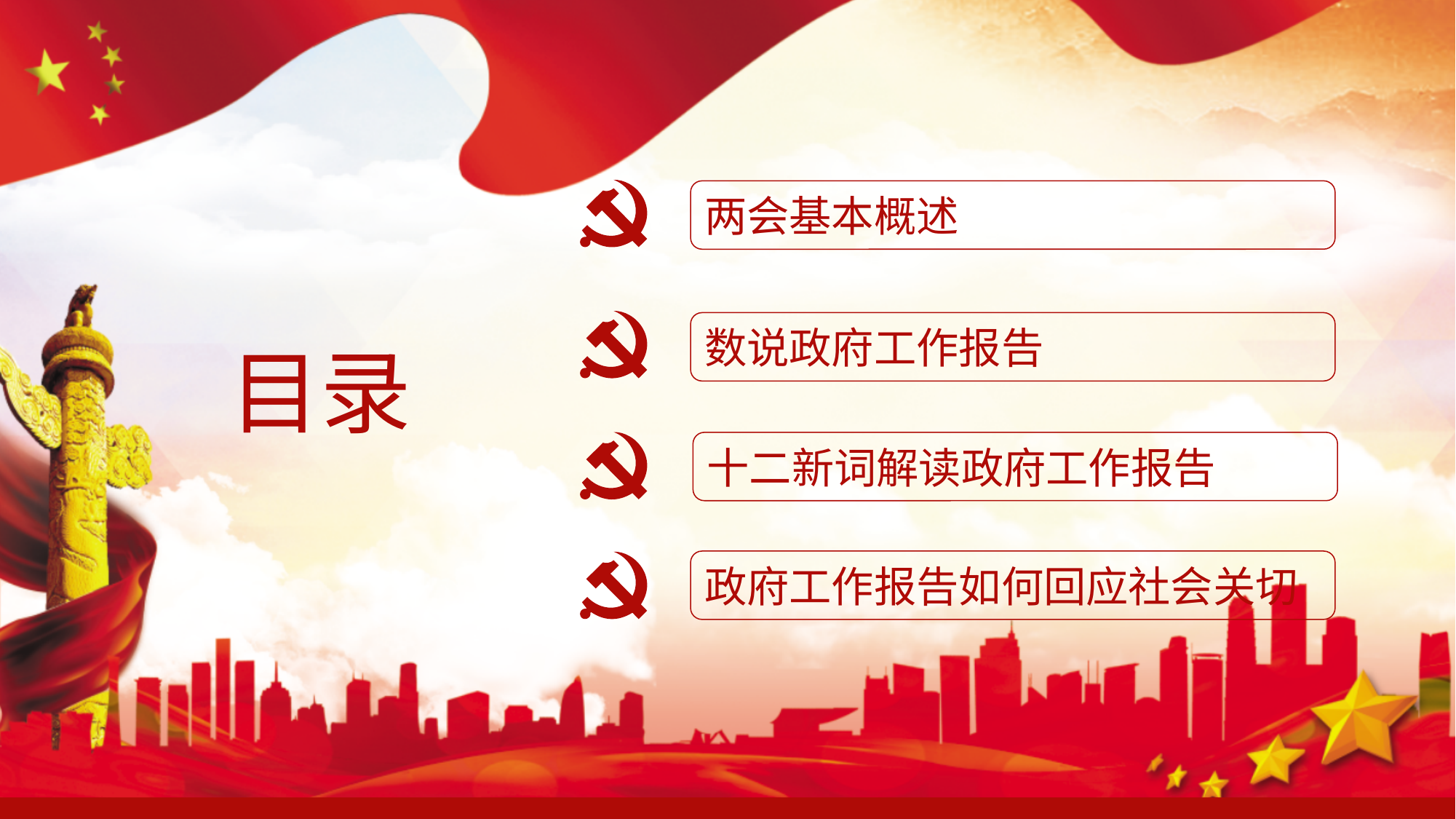

两会基本概述

数说政府工作报告
目录

十二新词解读政府工作报告

政府工作报告如何回应社会关切